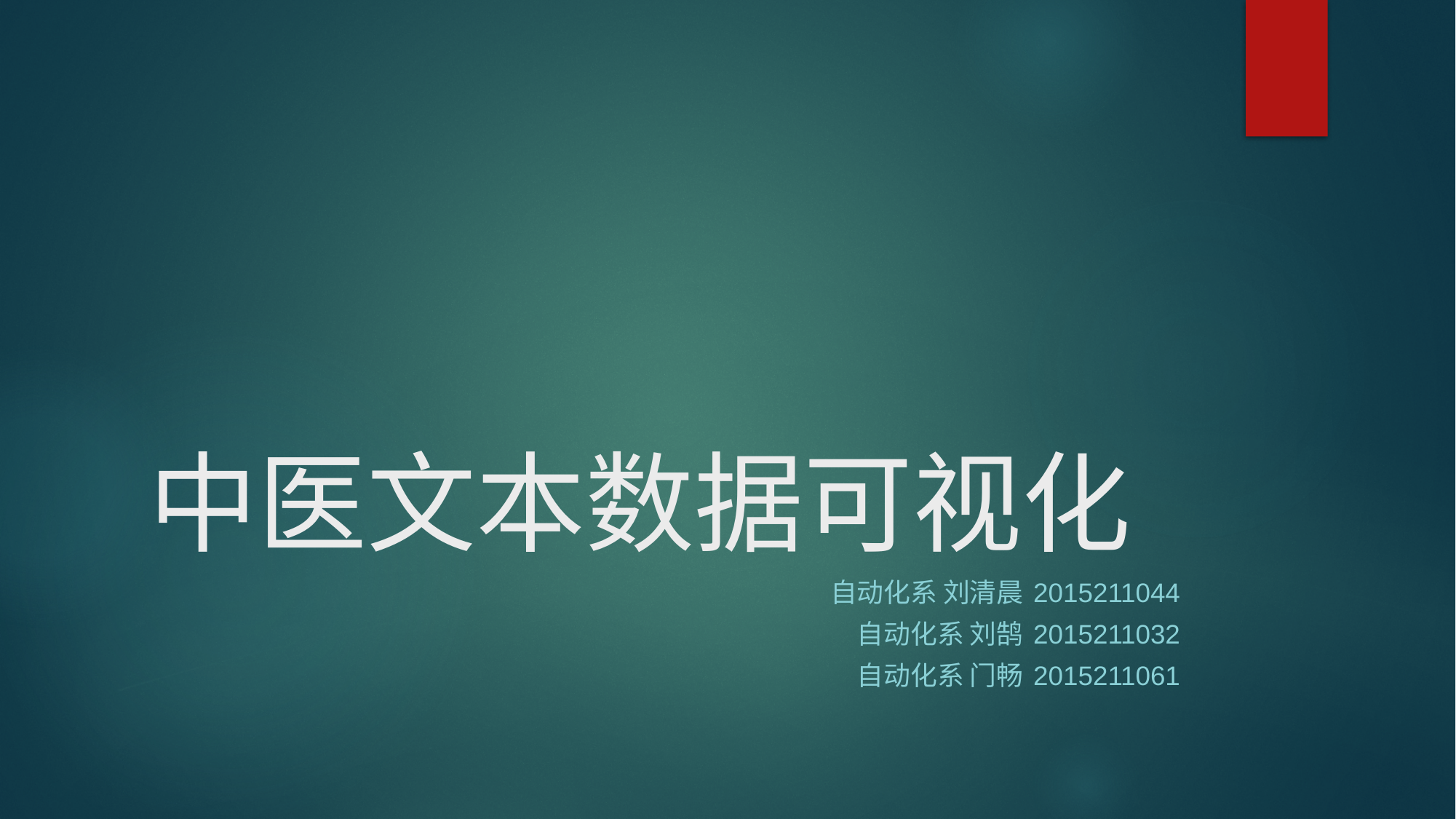

# 中医文本数据可视化
自动化系 刘清晨 2015211044
 自动化系 刘鹄 2015211032
自动化系 门畅 2015211061